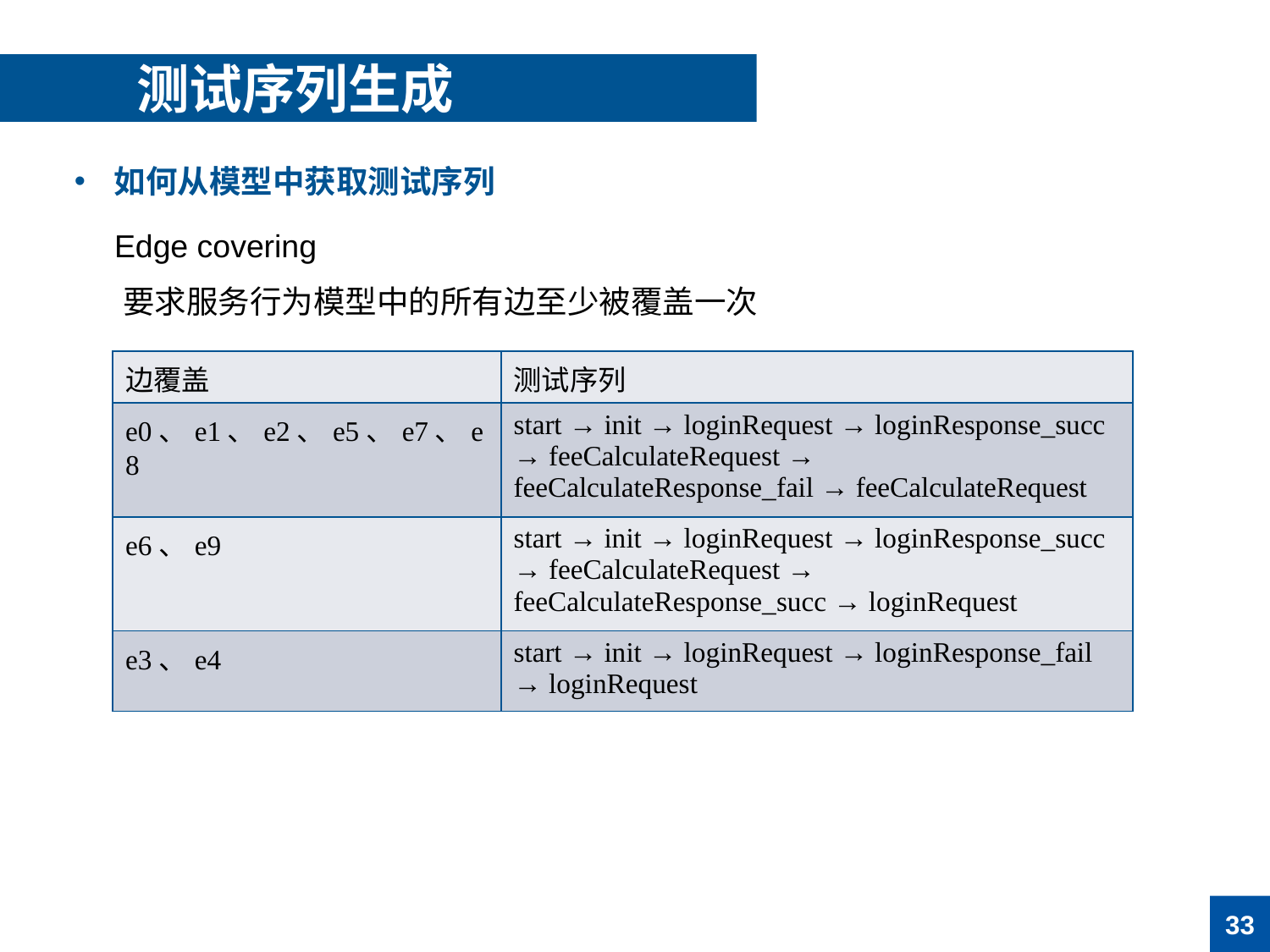

测试序列生成
如何从模型中获取测试序列
Edge covering
要求服务行为模型中的所有边至少被覆盖一次
| 边覆盖 | 测试序列 |
| --- | --- |
| e0、e1、e2、e5、e7、e8 | start → init → loginRequest → loginResponse\_succ → feeCalculateRequest → feeCalculateResponse\_fail → feeCalculateRequest |
| e6、e9 | start → init → loginRequest → loginResponse\_succ → feeCalculateRequest → feeCalculateResponse\_succ → loginRequest |
| e3、e4 | start → init → loginRequest → loginResponse\_fail → loginRequest |
33